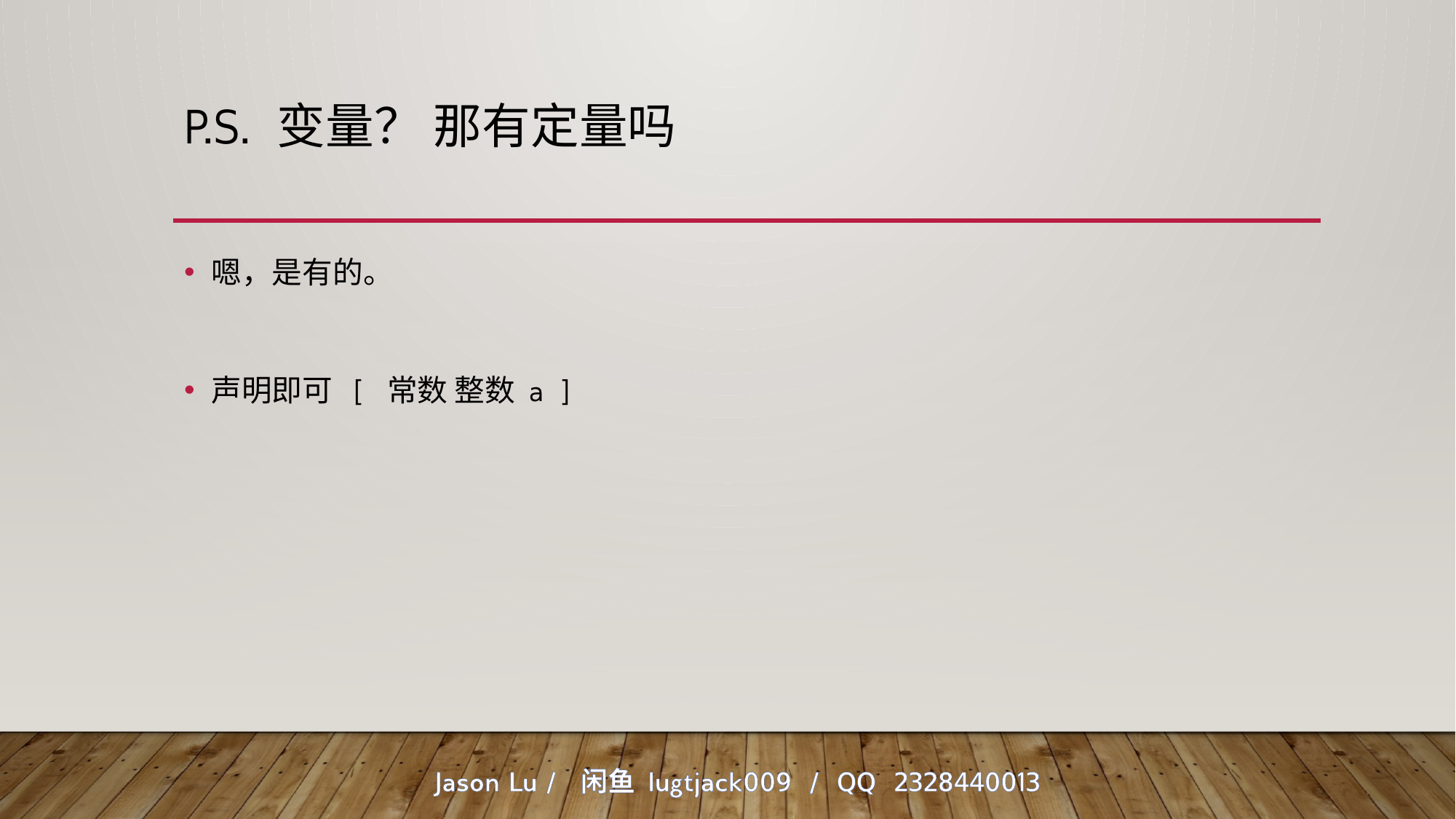

# P.S. 变量？ 那有定量吗
嗯，是有的。

声明即可  [  常数 整数 a  ]